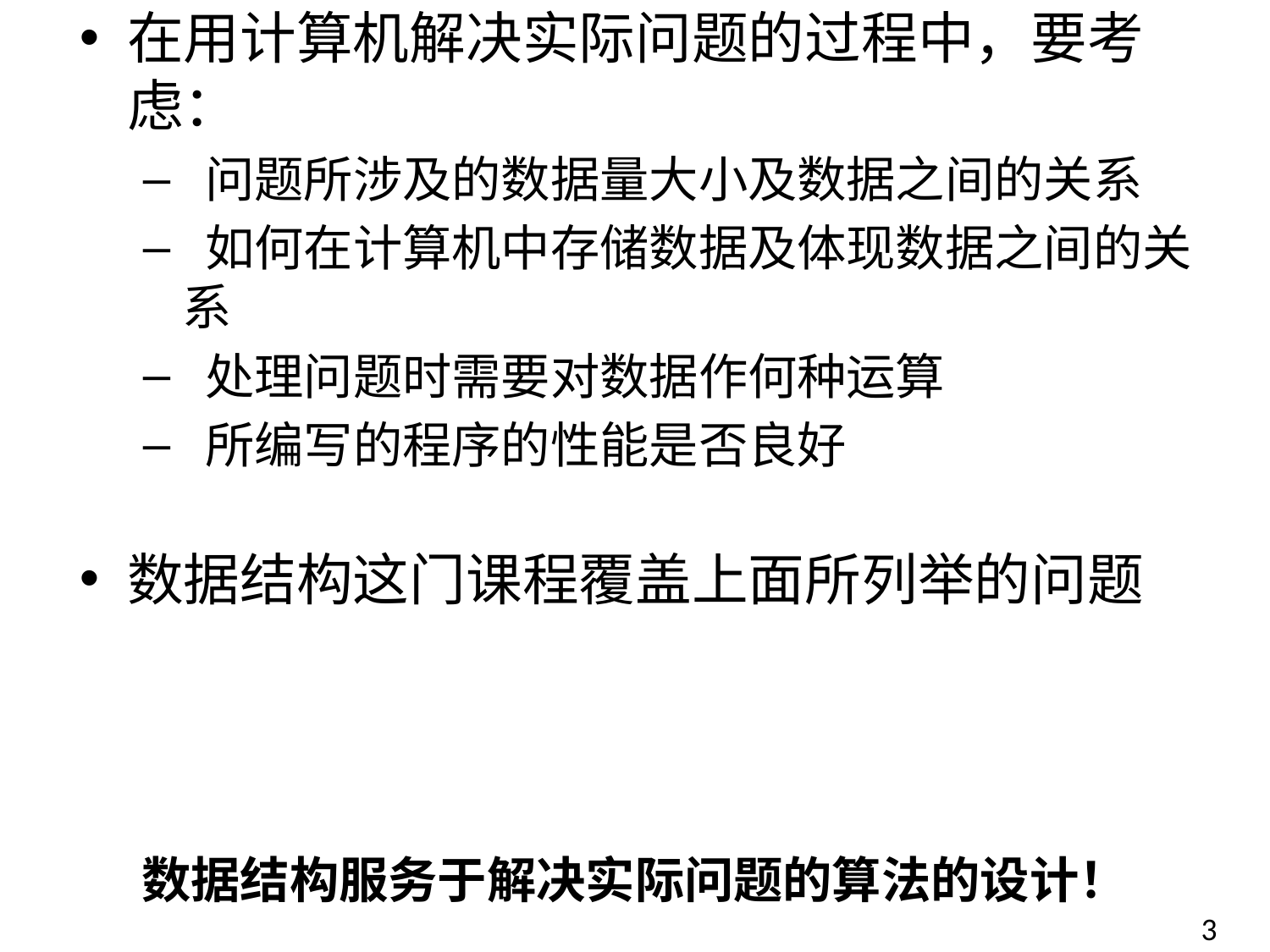

在用计算机解决实际问题的过程中，要考虑：
 问题所涉及的数据量大小及数据之间的关系
 如何在计算机中存储数据及体现数据之间的关系
 处理问题时需要对数据作何种运算
 所编写的程序的性能是否良好

数据结构这门课程覆盖上面所列举的问题
数据结构服务于解决实际问题的算法的设计！
3